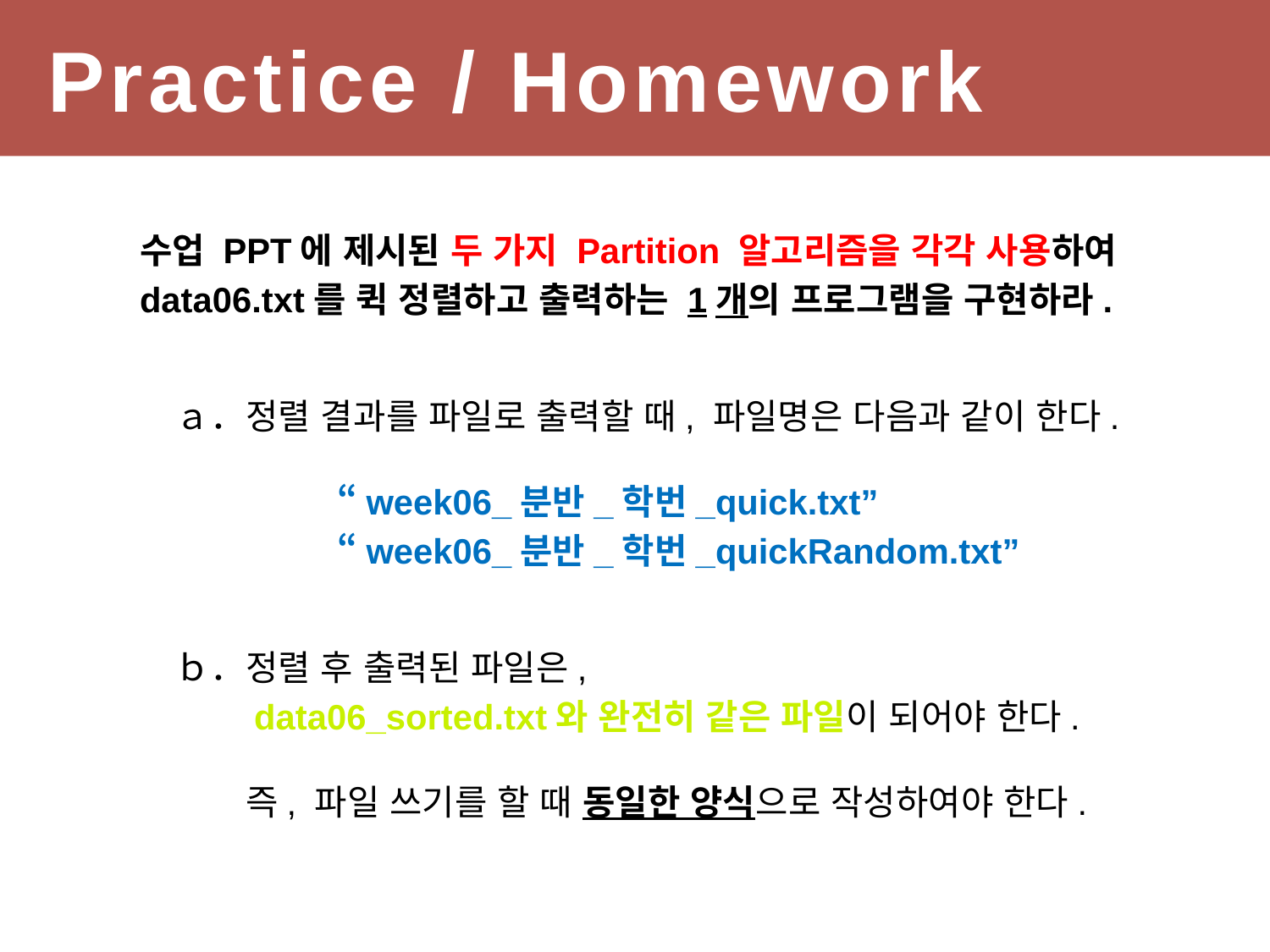

# Practice / Homework
수업 PPT에 제시된 두 가지 Partition 알고리즘을 각각 사용하여
data06.txt를 퀵 정렬하고 출력하는 1개의 프로그램을 구현하라.

　ａ．정렬 결과를 파일로 출력할 때, 파일명은 다음과 같이 한다.

	　　“week06_분반_학번_quick.txt”
	　　“week06_분반_학번_quickRandom.txt”

　ｂ．정렬 후 출력된 파일은,
　　　data06_sorted.txt와 완전히 같은 파일이 되어야 한다.

　　　즉, 파일 쓰기를 할 때 동일한 양식으로 작성하여야 한다.